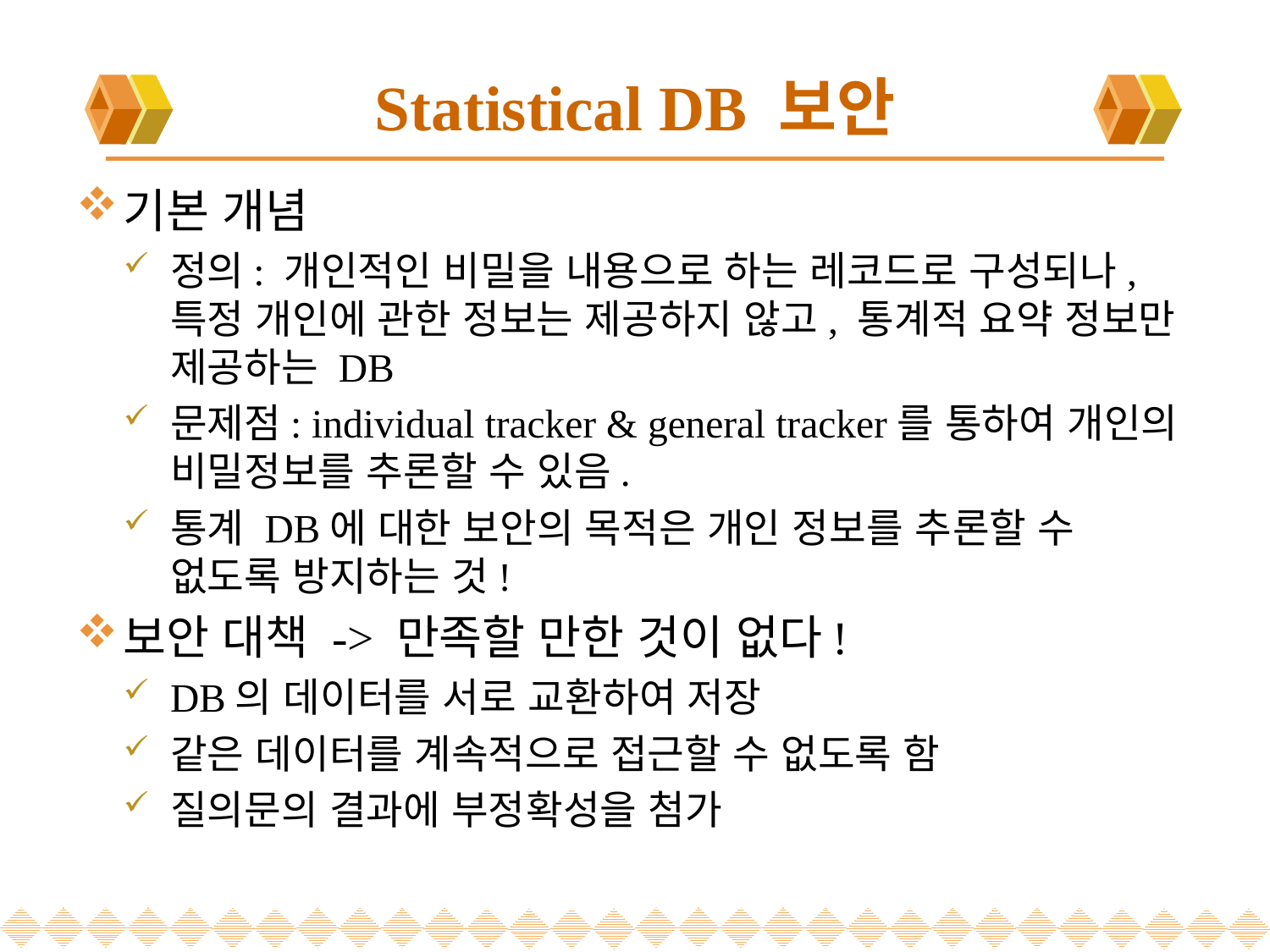

# Statistical DB 보안
기본 개념
정의: 개인적인 비밀을 내용으로 하는 레코드로 구성되나, 특정 개인에 관한 정보는 제공하지 않고, 통계적 요약 정보만 제공하는 DB
문제점: individual tracker & general tracker를 통하여 개인의 비밀정보를 추론할 수 있음.
통계 DB에 대한 보안의 목적은 개인 정보를 추론할 수 없도록 방지하는 것!
보안 대책 -> 만족할 만한 것이 없다!
DB의 데이터를 서로 교환하여 저장
같은 데이터를 계속적으로 접근할 수 없도록 함
질의문의 결과에 부정확성을 첨가